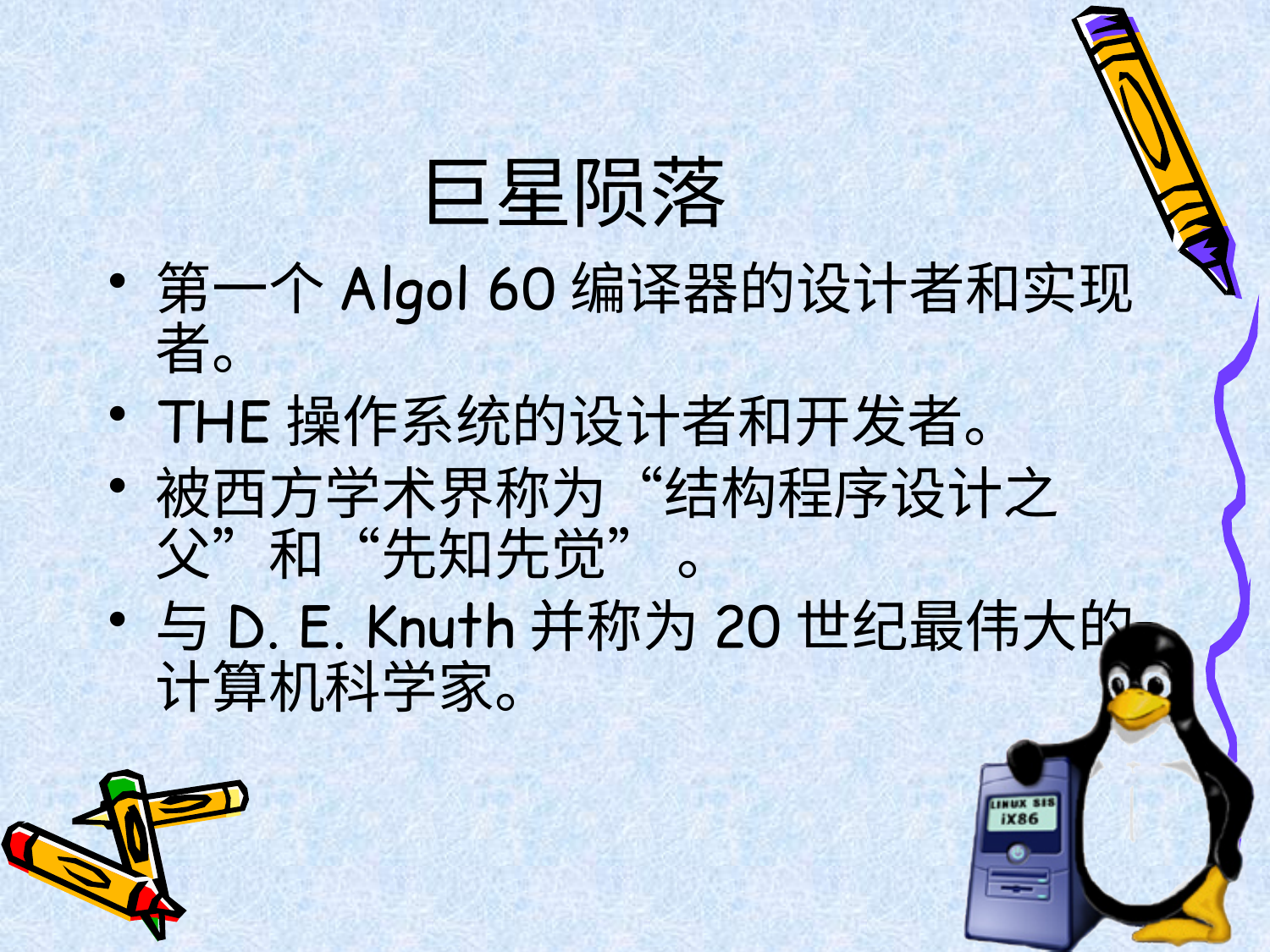

# 巨星陨落
第一个Algol 60编译器的设计者和实现者。
THE操作系统的设计者和开发者。
被西方学术界称为“结构程序设计之父”和“先知先觉” 。
与D. E. Knuth并称为20世纪最伟大的计算机科学家。